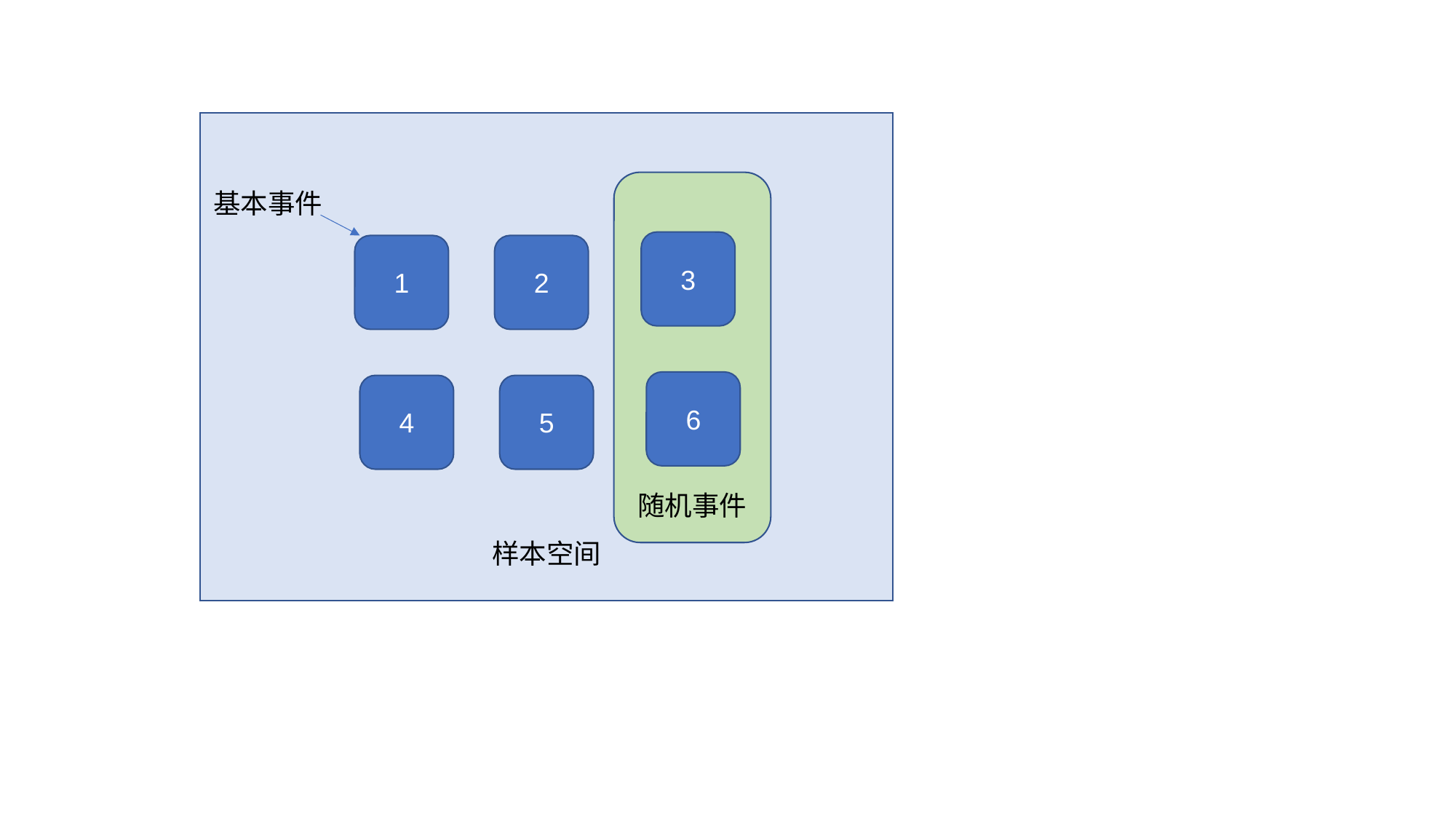

样本空间

随机事件
基本事件
3
2
1
6
5
4